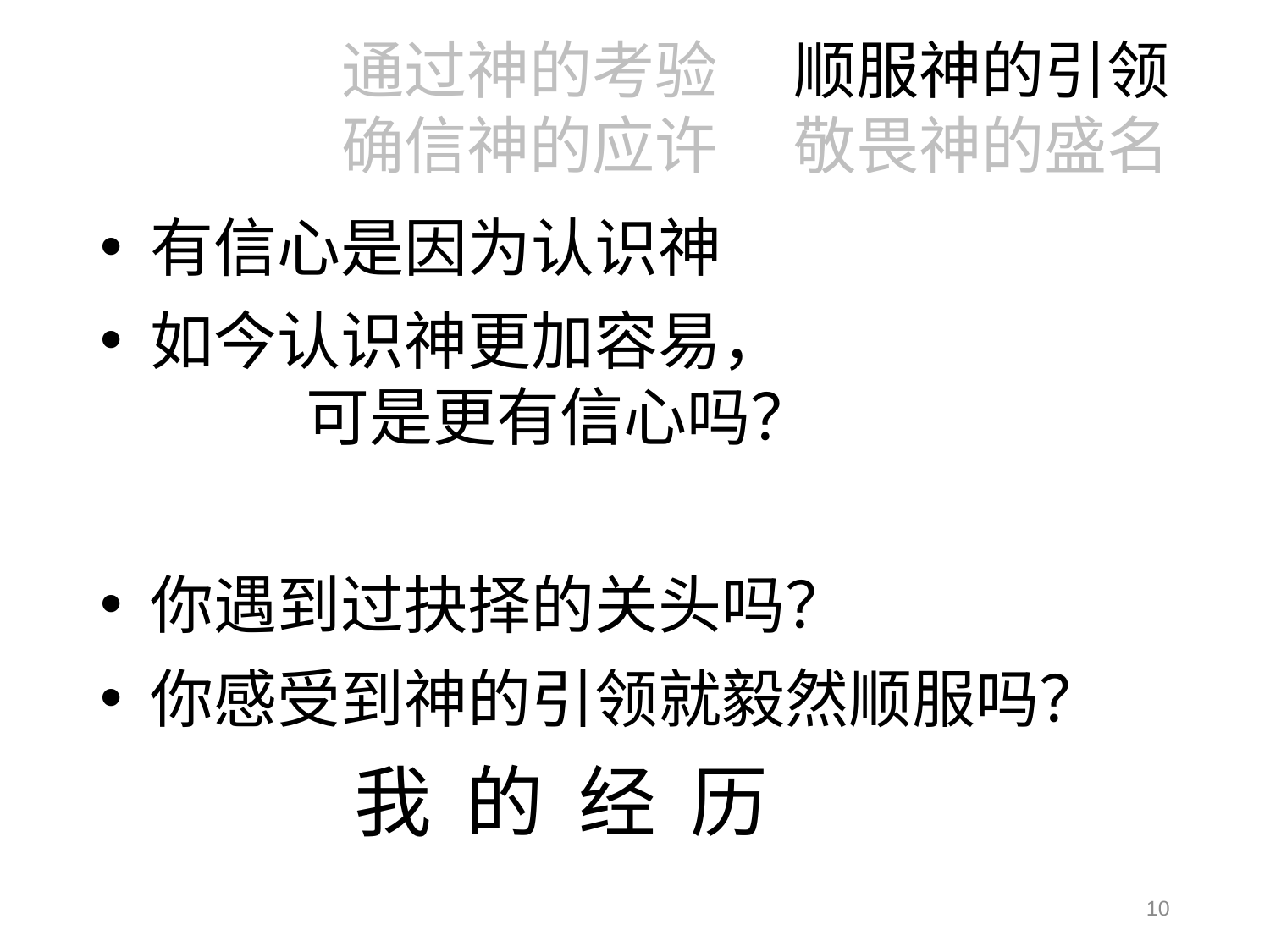

通过神的考验	顺服神的引领
确信神的应许	敬畏神的盛名
# 通过信心考验	顺服神的引领 确信神的应许	敬畏神的盛名
有信心是因为认识神
如今认识神更加容易，
           可是更有信心吗？

你遇到过抉择的关头吗？
你感受到神的引领就毅然顺服吗？
		我  的  经  历

10